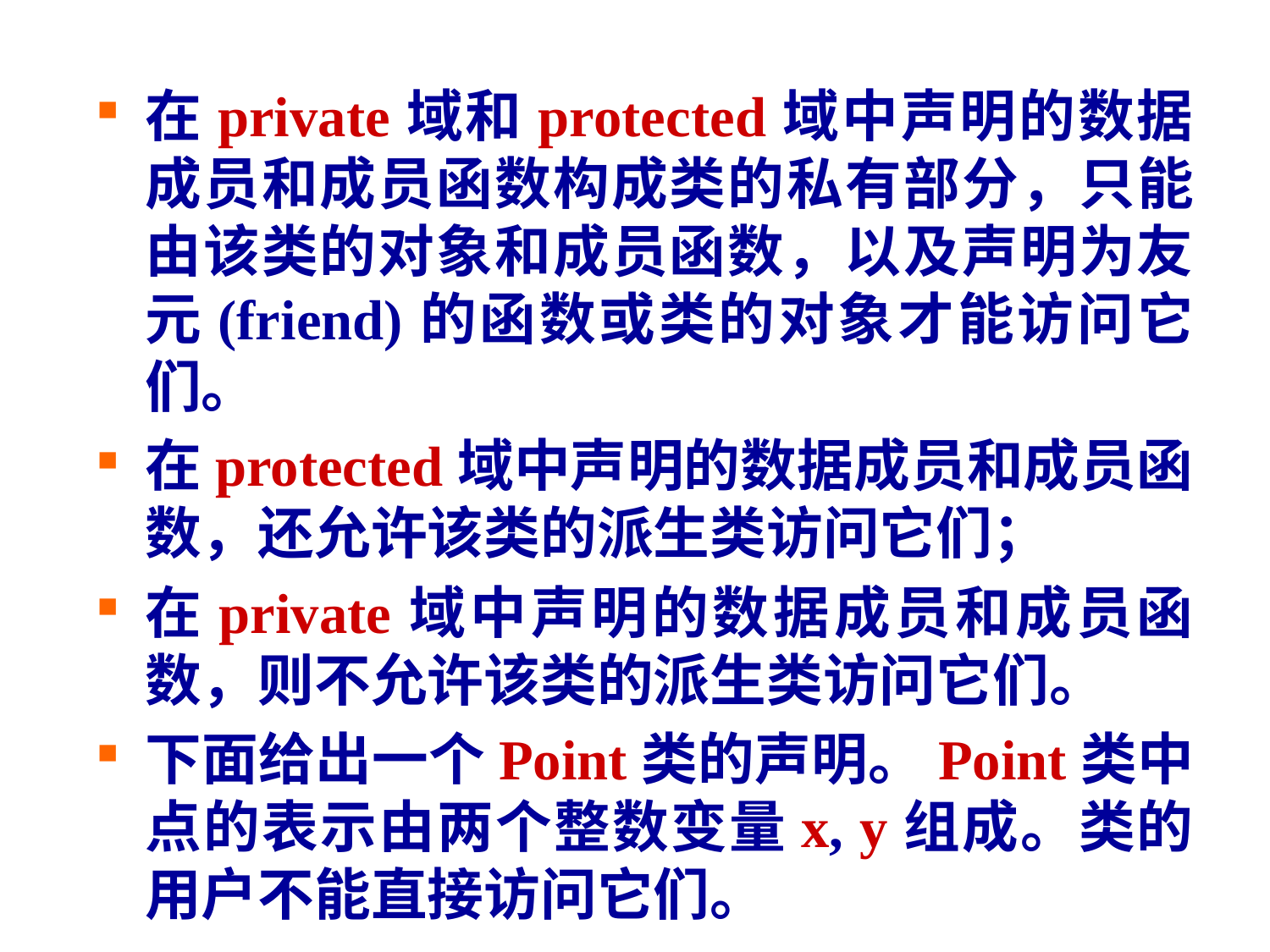

在private域和protected域中声明的数据成员和成员函数构成类的私有部分，只能由该类的对象和成员函数，以及声明为友元(friend)的函数或类的对象才能访问它们。
在protected域中声明的数据成员和成员函数，还允许该类的派生类访问它们；
在private域中声明的数据成员和成员函数，则不允许该类的派生类访问它们。
下面给出一个Point类的声明。Point类中 点的表示由两个整数变量x, y组成。类的用户不能直接访问它们。
55